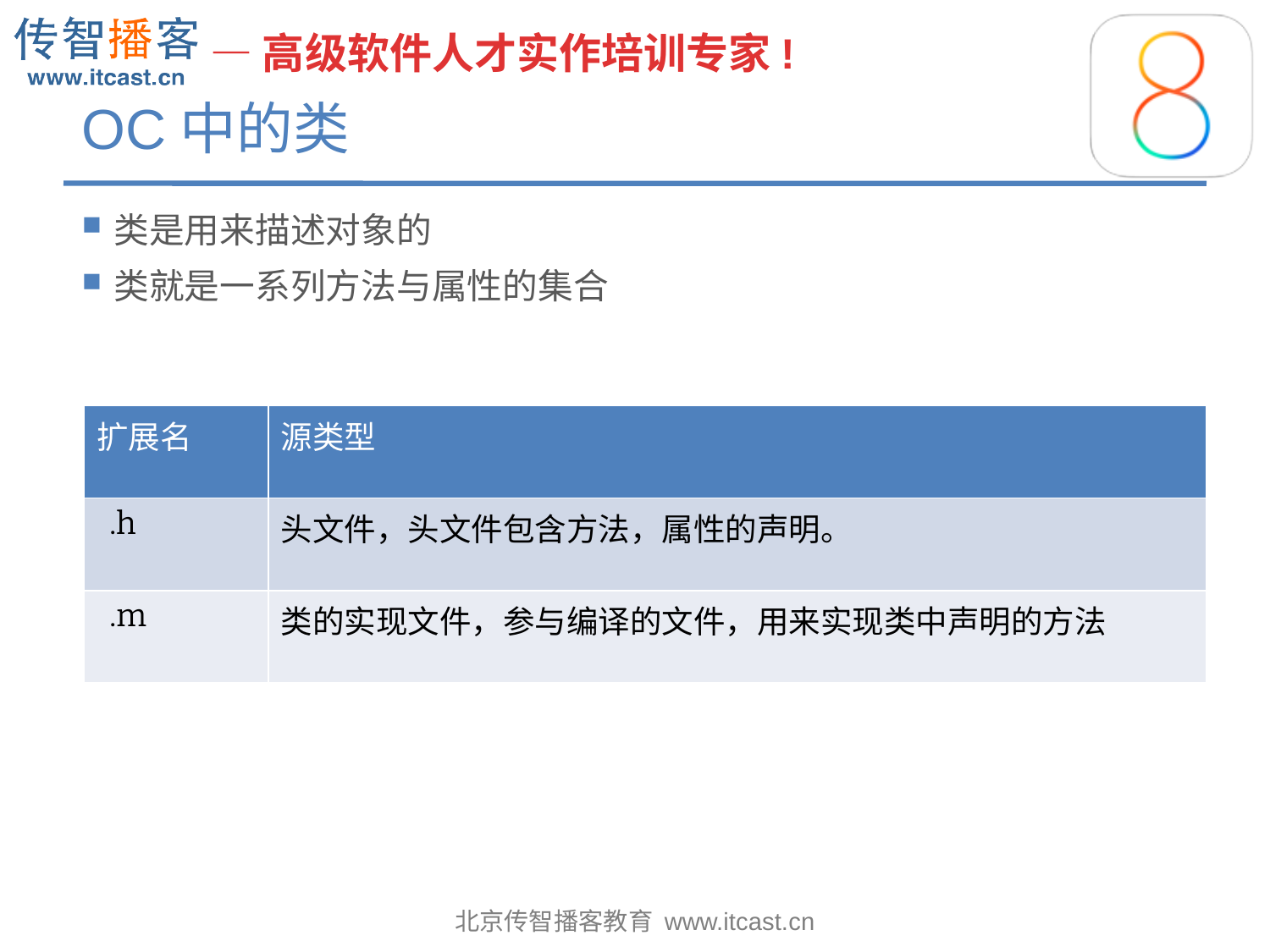

# OC中的类
类是用来描述对象的
类就是一系列方法与属性的集合
| 扩展名 | 源类型 |
| --- | --- |
| .h | 头文件，头文件包含方法，属性的声明。 |
| .m | 类的实现文件，参与编译的文件，用来实现类中声明的方法 |